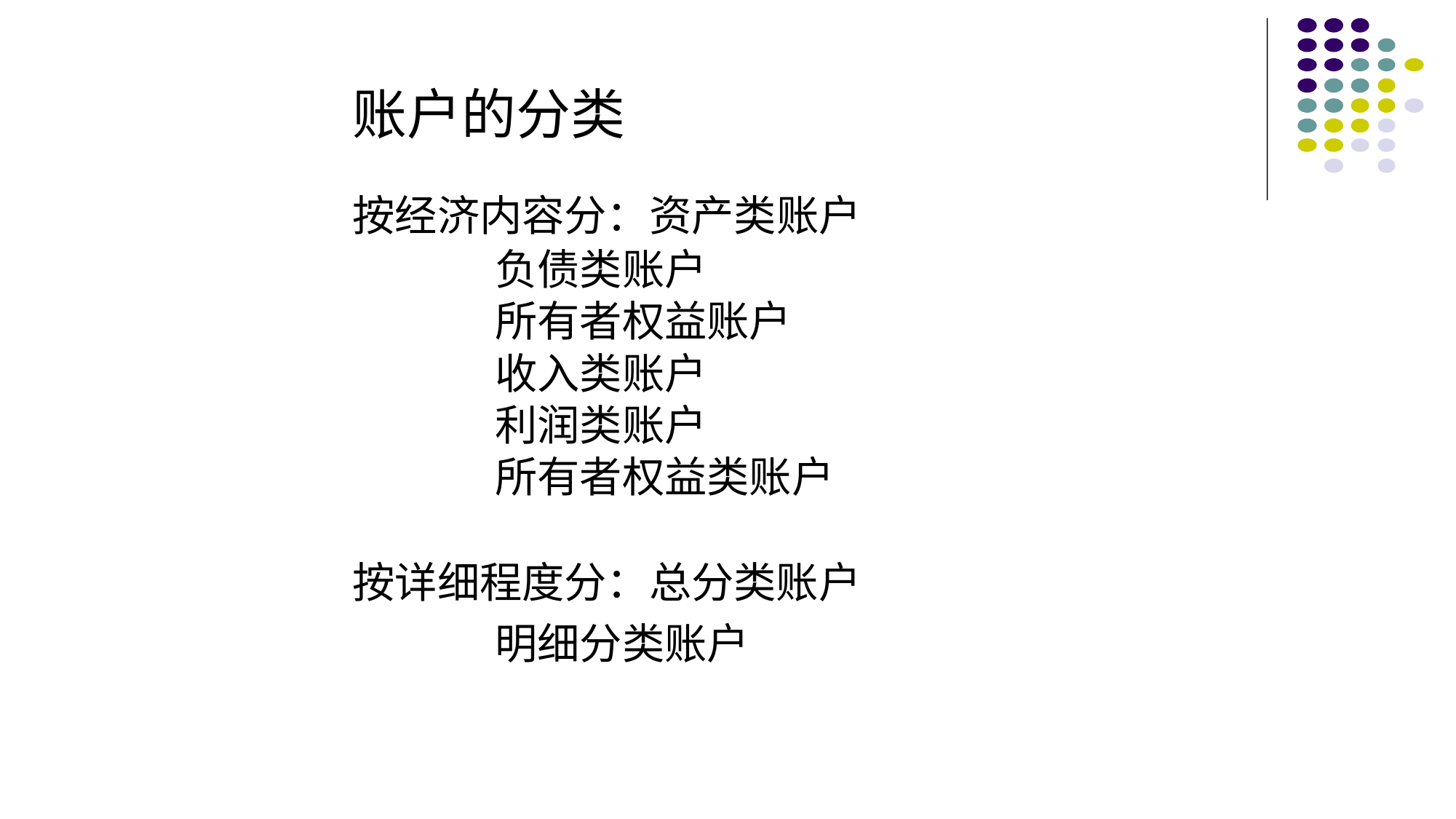

账户的分类

按经济内容分：资产类账户
              负债类账户
              所有者权益账户
              收入类账户
              利润类账户
              所有者权益类账户

按详细程度分：总分类账户
              明细分类账户